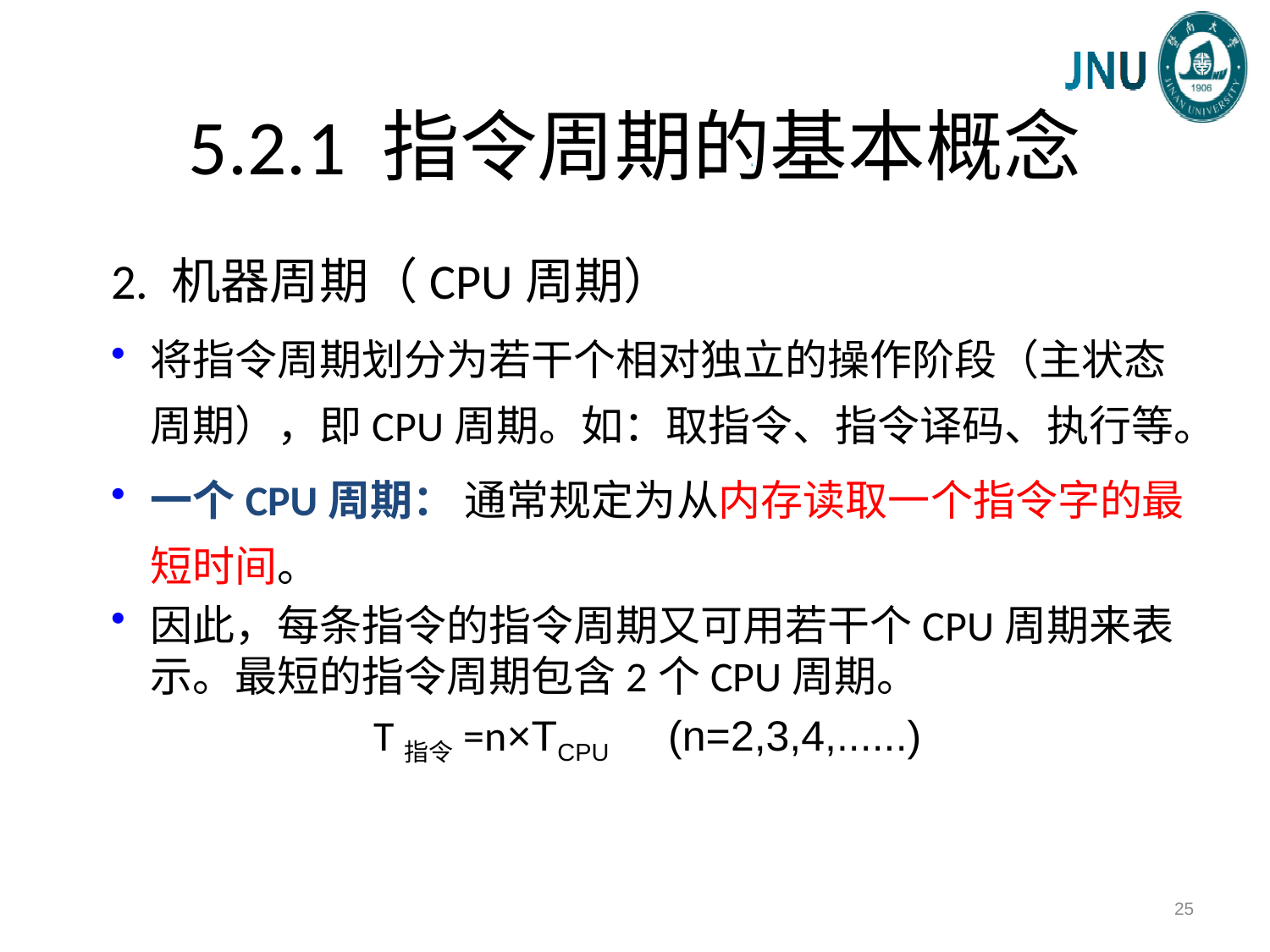

# 5.2.1 指令周期的基本概念
2. 机器周期（CPU周期）
将指令周期划分为若干个相对独立的操作阶段（主状态周期），即CPU周期。如：取指令、指令译码、执行等。
一个CPU周期： 通常规定为从内存读取一个指令字的最短时间。
因此，每条指令的指令周期又可用若干个CPU周期来表示。最短的指令周期包含2个CPU周期。
T指令=n×TCPU     (n=2,3,4,......)
25